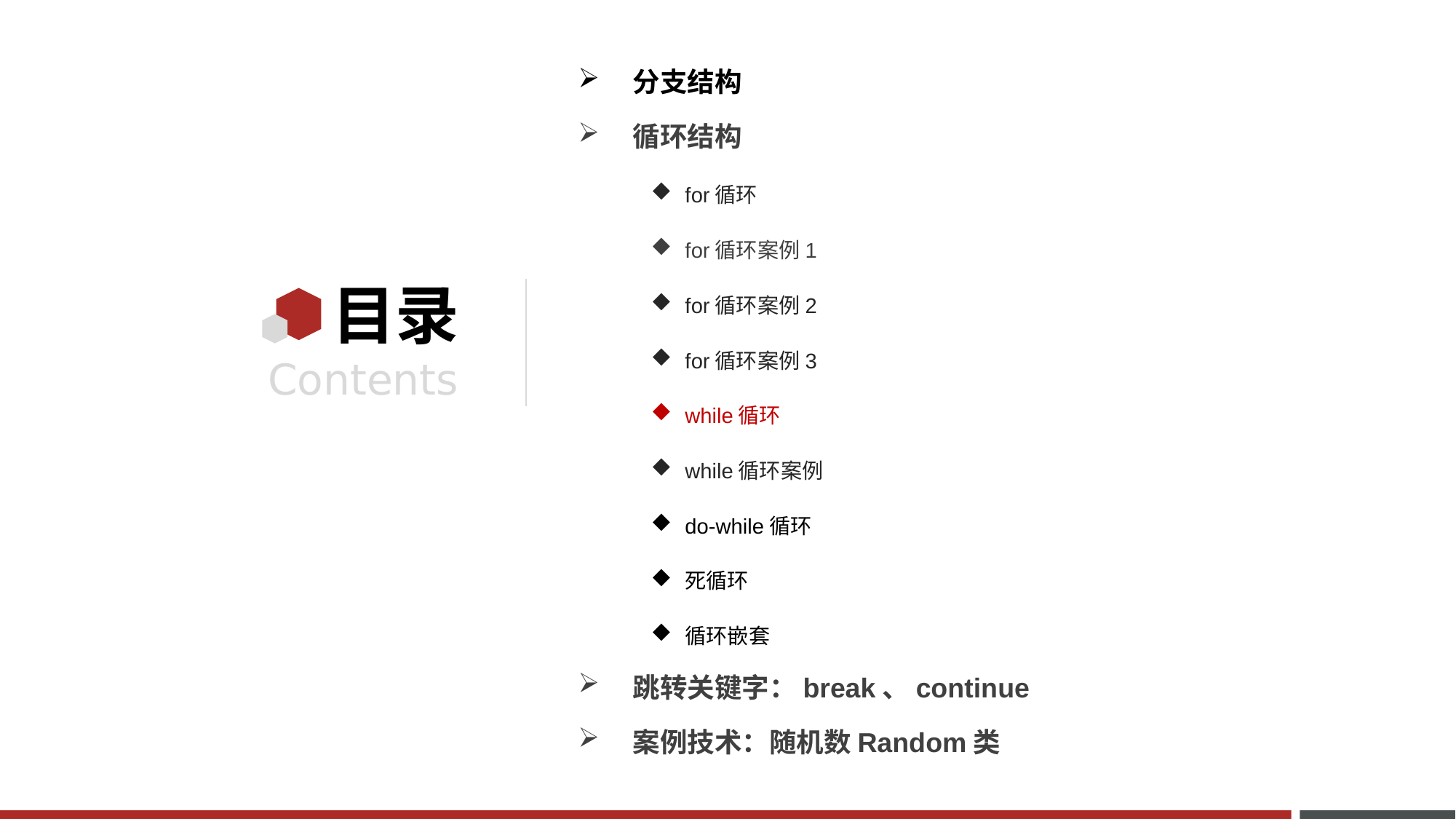

分支结构
循环结构
for循环
for循环案例1
for循环案例2
for循环案例3
while循环
while循环案例
do-while循环
死循环
循环嵌套
跳转关键字：break、continue
案例技术：随机数Random类